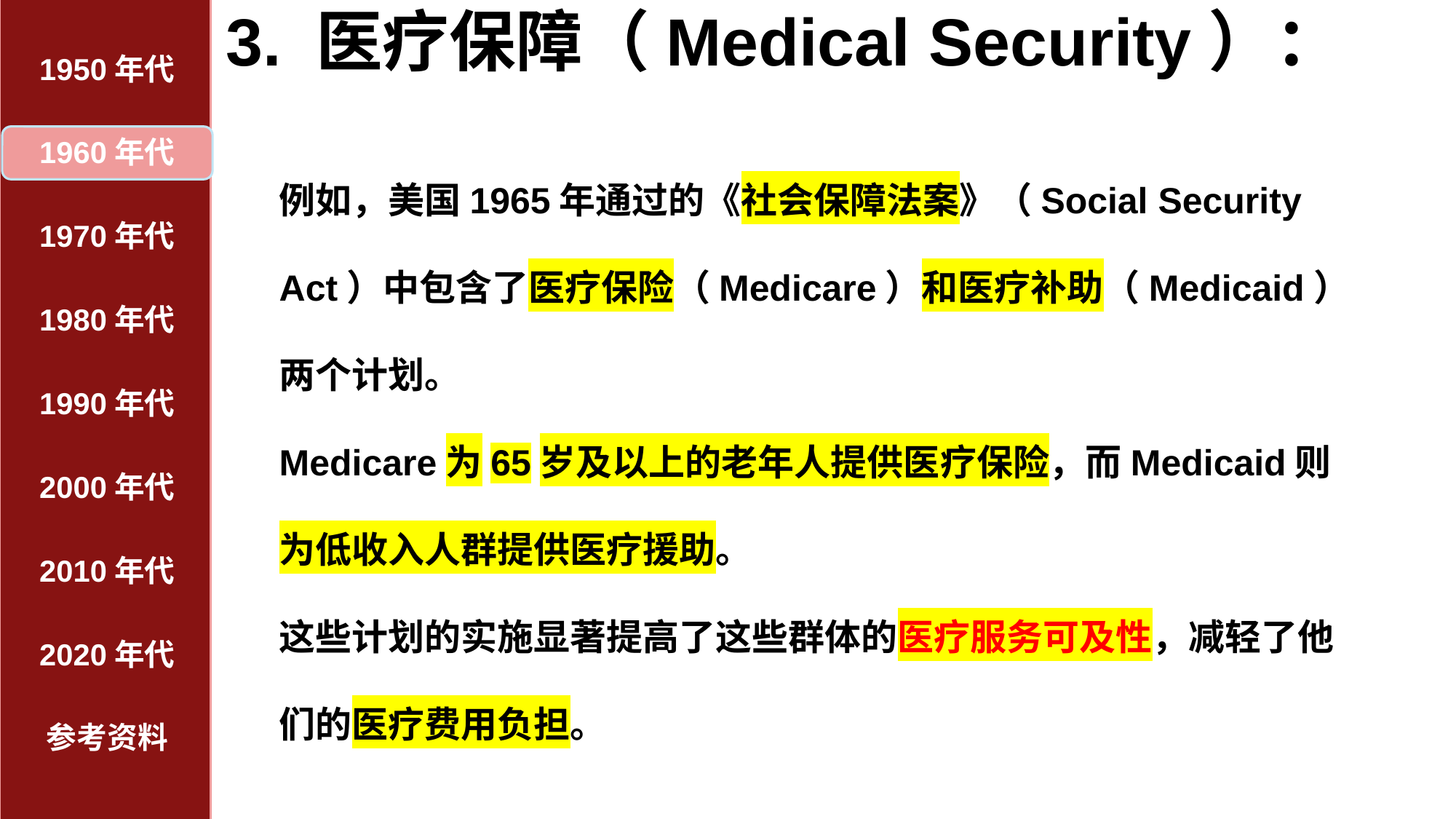

# 3. 医疗保障（Medical Security）：

1950年代

1960年代
例如，美国1965年通过的《社会保障法案》（Social Security Act）中包含了医疗保险（Medicare）和医疗补助（Medicaid）两个计划。
Medicare为65岁及以上的老年人提供医疗保险，而Medicaid则为低收入人群提供医疗援助。
这些计划的实施显著提高了这些群体的医疗服务可及性，减轻了他们的医疗费用负担。
1970年代
1980年代

1990年代

2000年代
2010年代
2020年代
参考资料